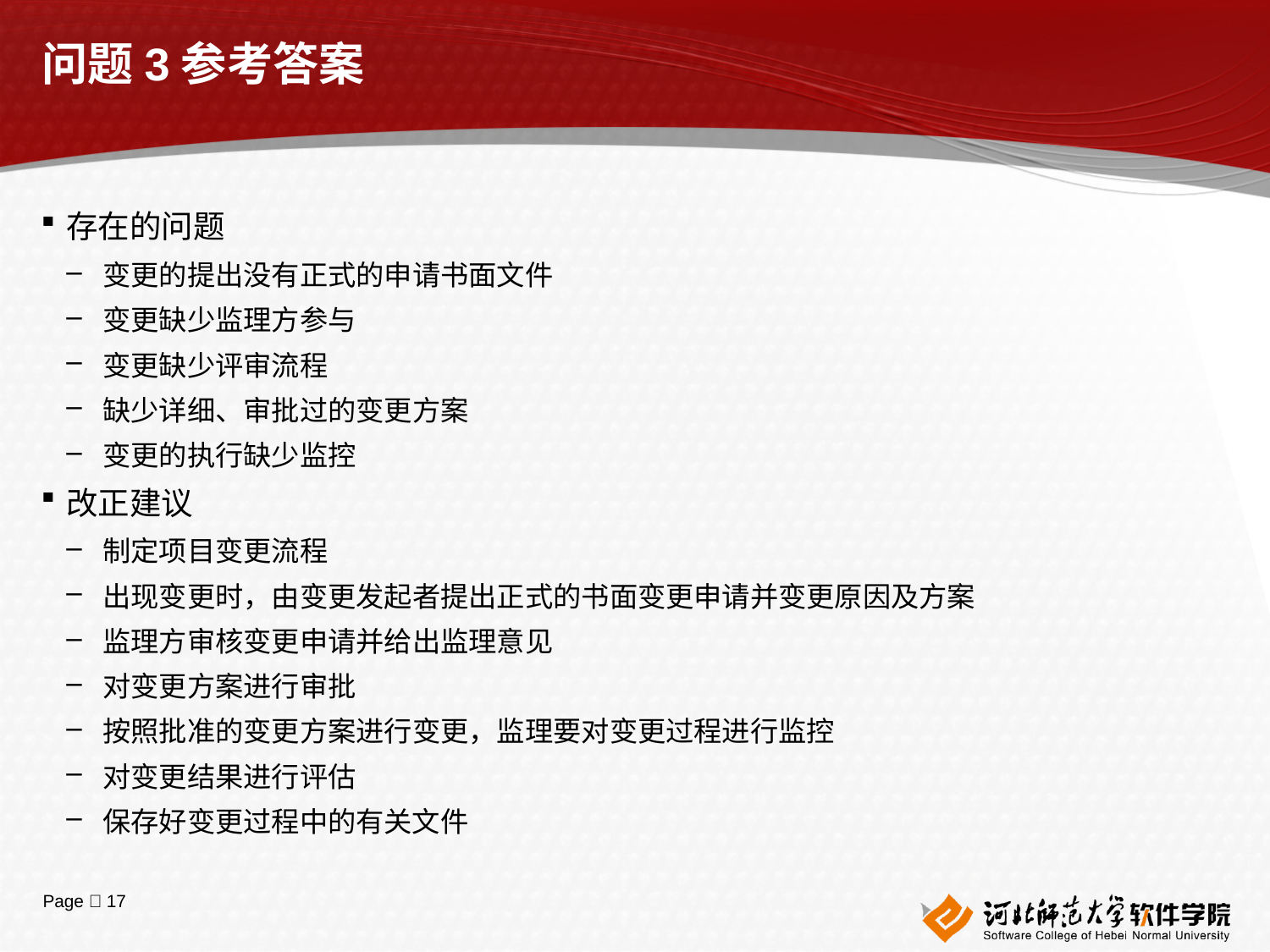

# 问题3参考答案
存在的问题
变更的提出没有正式的申请书面文件
变更缺少监理方参与
变更缺少评审流程
缺少详细、审批过的变更方案
变更的执行缺少监控
改正建议
制定项目变更流程
出现变更时，由变更发起者提出正式的书面变更申请并变更原因及方案
监理方审核变更申请并给出监理意见
对变更方案进行审批
按照批准的变更方案进行变更，监理要对变更过程进行监控
对变更结果进行评估
保存好变更过程中的有关文件